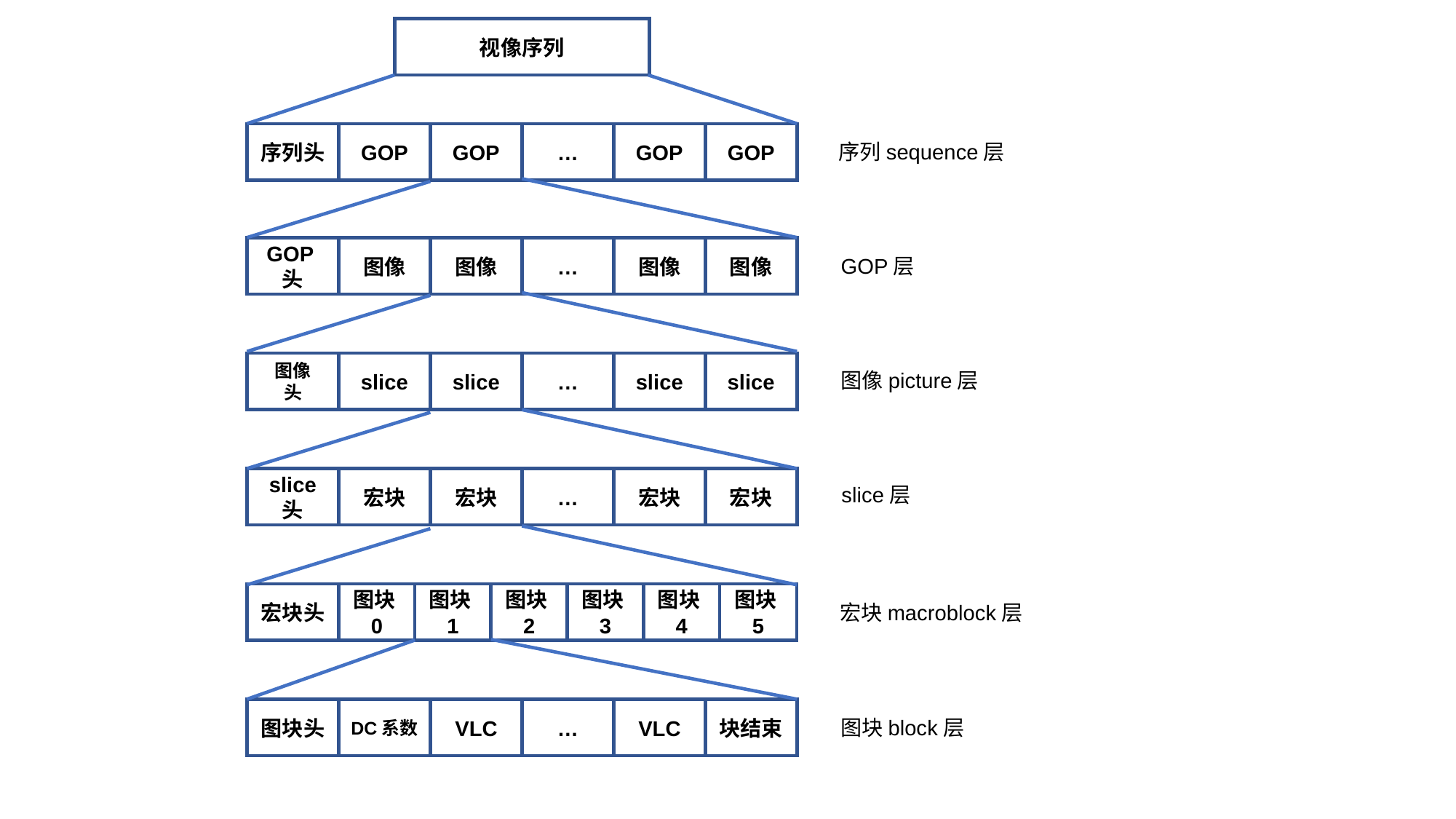

视像序列
序列头
GOP
GOP
…
GOP
GOP
序列sequence层
GOP头
图像
图像
…
图像
图像
GOP层
图像
头
slice
slice
…
slice
slice
图像picture层
slice
头
宏块
宏块
…
宏块
宏块
slice层
宏块头
图块0
图块1
图块2
图块3
图块4
图块5
宏块macroblock层
图块头
DC系数
VLC
…
VLC
块结束
图块block层